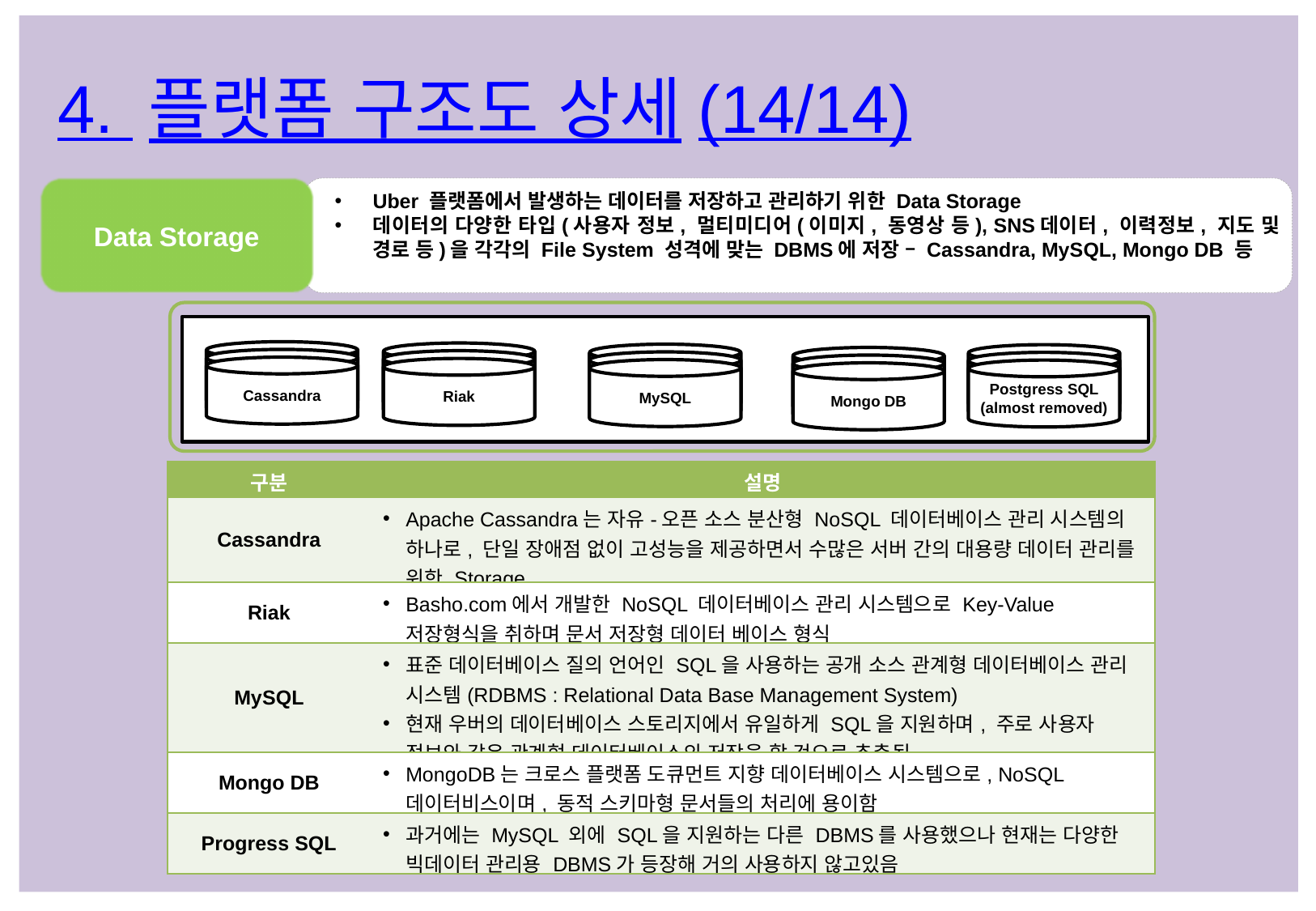

4. 플랫폼 구조도 상세(14/14)

Data Storage
Uber 플랫폼에서 발생하는 데이터를 저장하고 관리하기 위한 Data Storage
데이터의 다양한 타입(사용자 정보, 멀티미디어(이미지, 동영상 등), SNS데이터, 이력정보, 지도 및 경로 등)을 각각의 File System 성격에 맞는 DBMS에 저장 – Cassandra, MySQL, Mongo DB 등

Cassandra

Riak

MySQL

Postgress SQL
(almost removed)

Mongo DB
| 구분 | 설명 |
| --- | --- |
| Cassandra | Apache Cassandra는 자유-오픈 소스 분산형 NoSQL 데이터베이스 관리 시스템의 하나로, 단일 장애점 없이 고성능을 제공하면서 수많은 서버 간의 대용량 데이터 관리를 위한 Storage |
| Riak | Basho.com에서 개발한 NoSQL 데이터베이스 관리 시스템으로 Key-Value 저장형식을 취하며 문서 저장형 데이터 베이스 형식 |
| MySQL | 표준 데이터베이스 질의 언어인 SQL을 사용하는 공개 소스 관계형 데이터베이스 관리 시스템(RDBMS : Relational Data Base Management System) 현재 우버의 데이터베이스 스토리지에서 유일하게 SQL을 지원하며, 주로 사용자 정보와 같은 관계형 데이터베이스의 저장을 할 것으로 추측됨 |
| Mongo DB | MongoDB는 크로스 플랫폼 도큐먼트 지향 데이터베이스 시스템으로, NoSQL 데이터비스이며, 동적 스키마형 문서들의 처리에 용이함 |
| Progress SQL | 과거에는 MySQL 외에 SQL을 지원하는 다른 DBMS를 사용했으나 현재는 다양한 빅데이터 관리용 DBMS가 등장해 거의 사용하지 않고있음 |